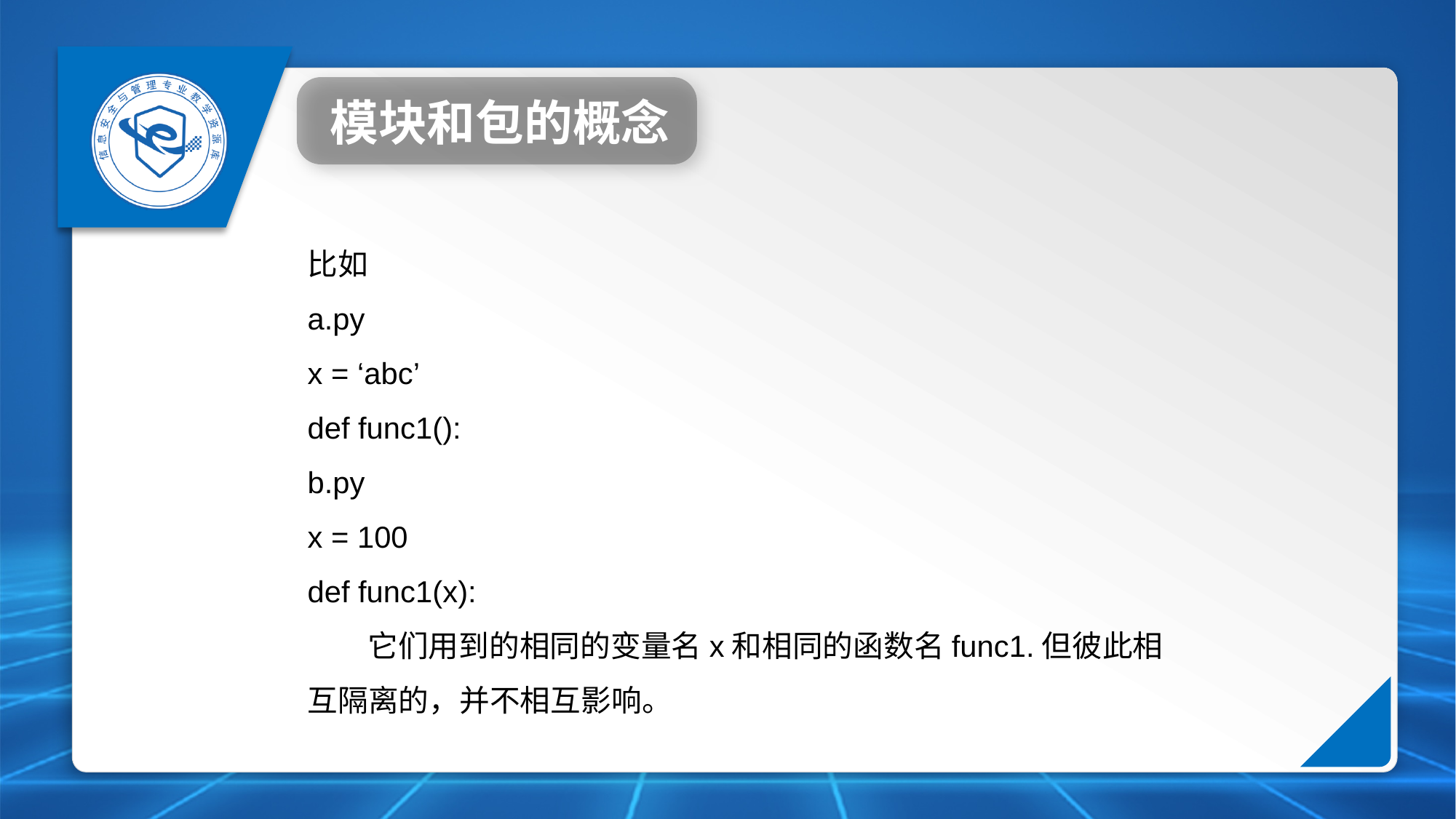

模块和包的概念
比如
a.py
x = ‘abc’
def func1():
b.py
x = 100
def func1(x):
它们用到的相同的变量名x和相同的函数名func1.但彼此相互隔离的，并不相互影响。